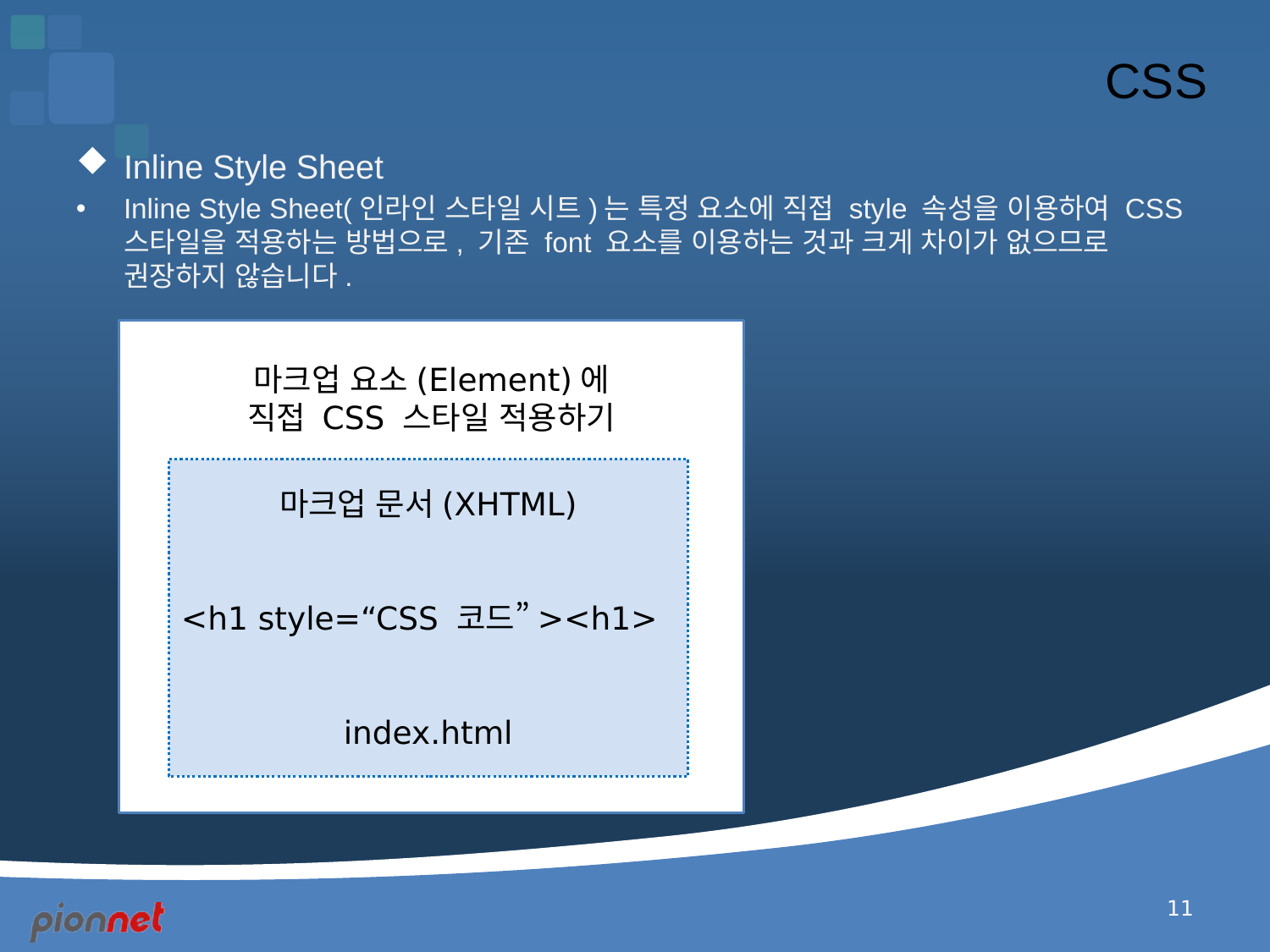

# CSS
Inline Style Sheet
Inline Style Sheet(인라인 스타일 시트)는 특정 요소에 직접 style 속성을 이용하여 CSS 스타일을 적용하는 방법으로, 기존 font 요소를 이용하는 것과 크게 차이가 없으므로 권장하지 않습니다.
마크업 요소(Element)에
직접 CSS 스타일 적용하기

마크업 문서(XHTML)

<h1 style=“CSS 코드”><h1>

index.html
11